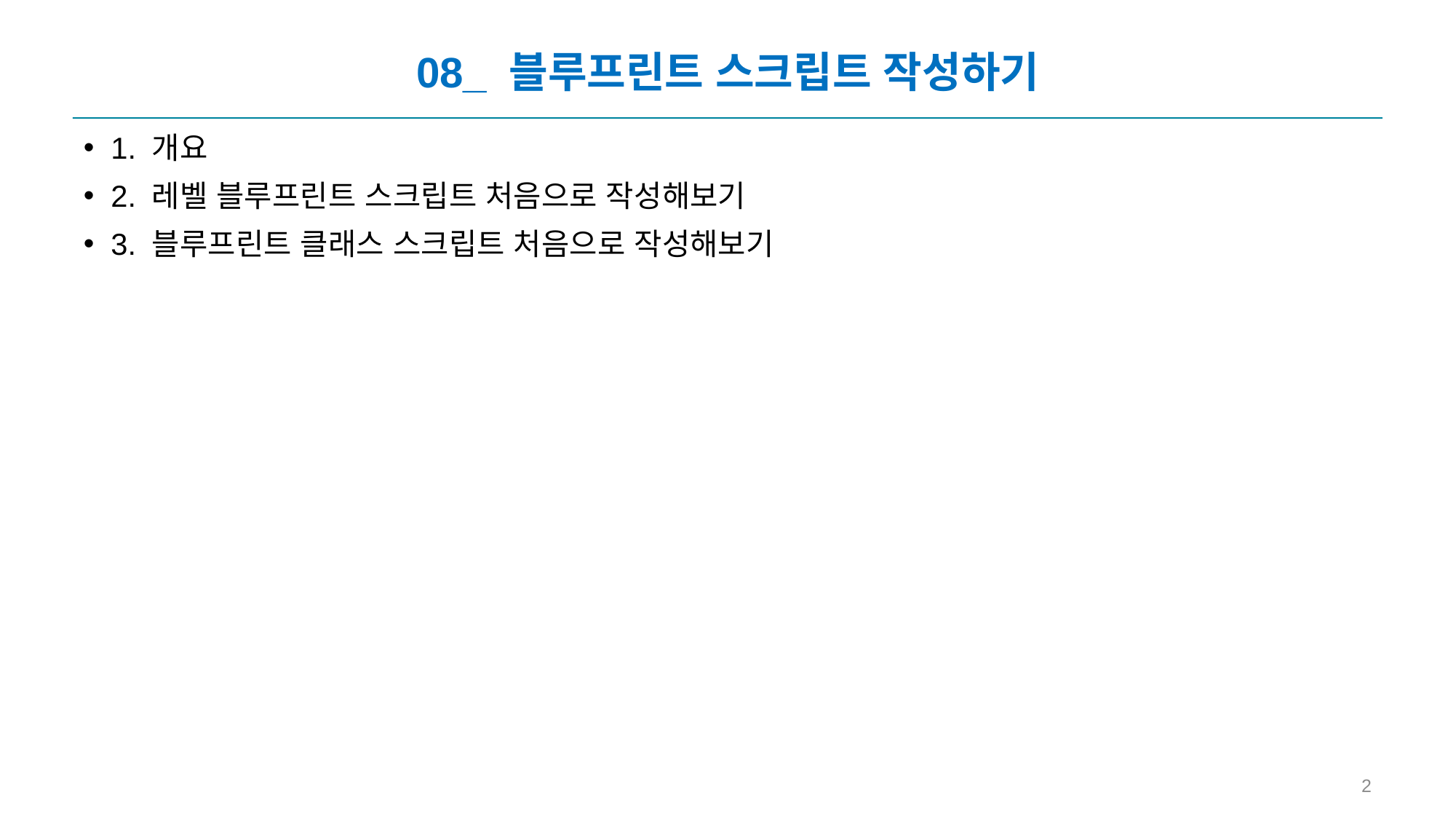

# 08_ 블루프린트 스크립트 작성하기
1. 개요
2. 레벨 블루프린트 스크립트 처음으로 작성해보기
3. 블루프린트 클래스 스크립트 처음으로 작성해보기

2